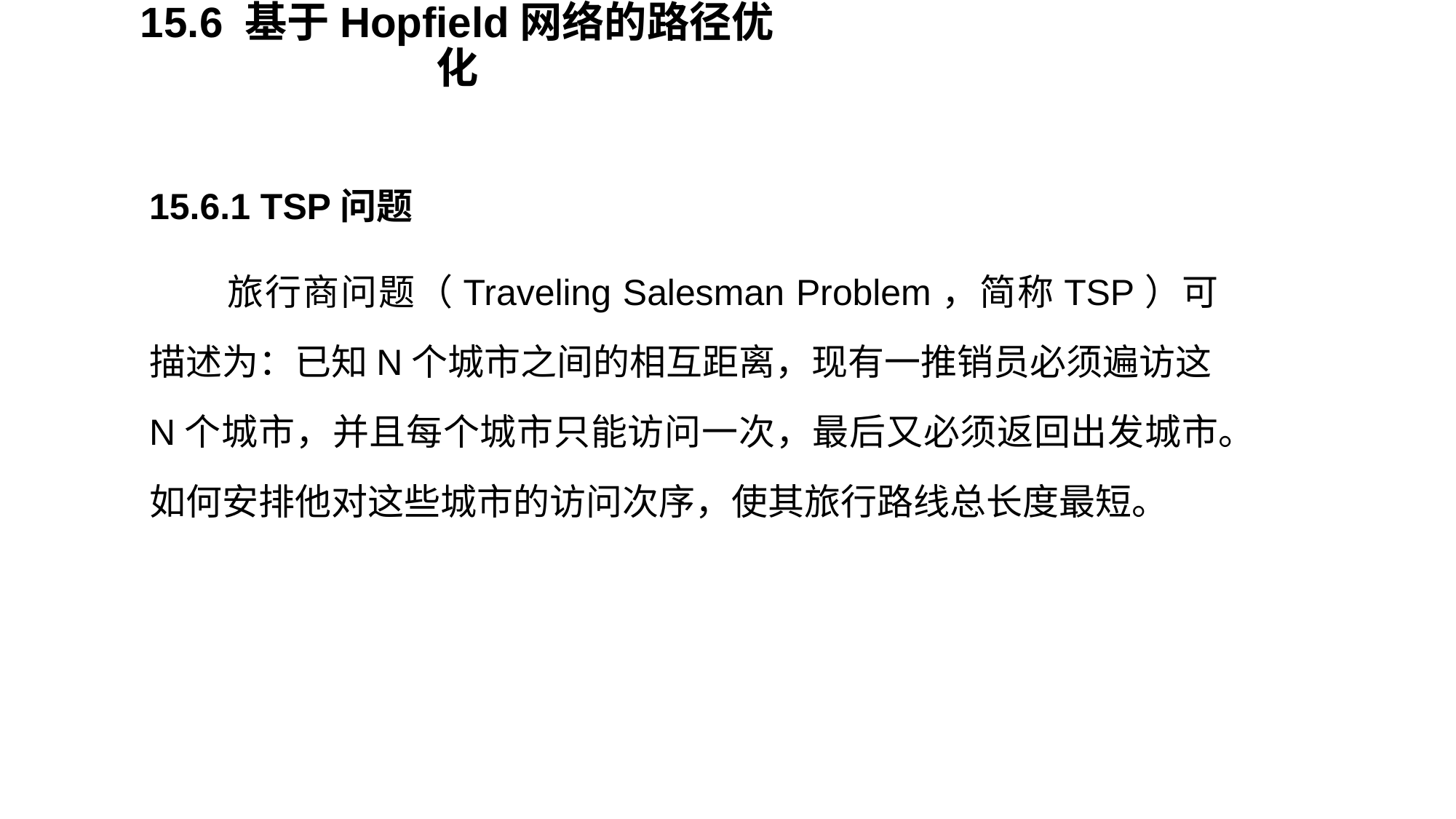

# 15.6 基于Hopfield网络的路径优化
15.6.1 TSP问题
       旅行商问题（Traveling Salesman Problem，简称TSP）可描述为：已知N个城市之间的相互距离，现有一推销员必须遍访这N个城市，并且每个城市只能访问一次，最后又必须返回出发城市。如何安排他对这些城市的访问次序，使其旅行路线总长度最短。